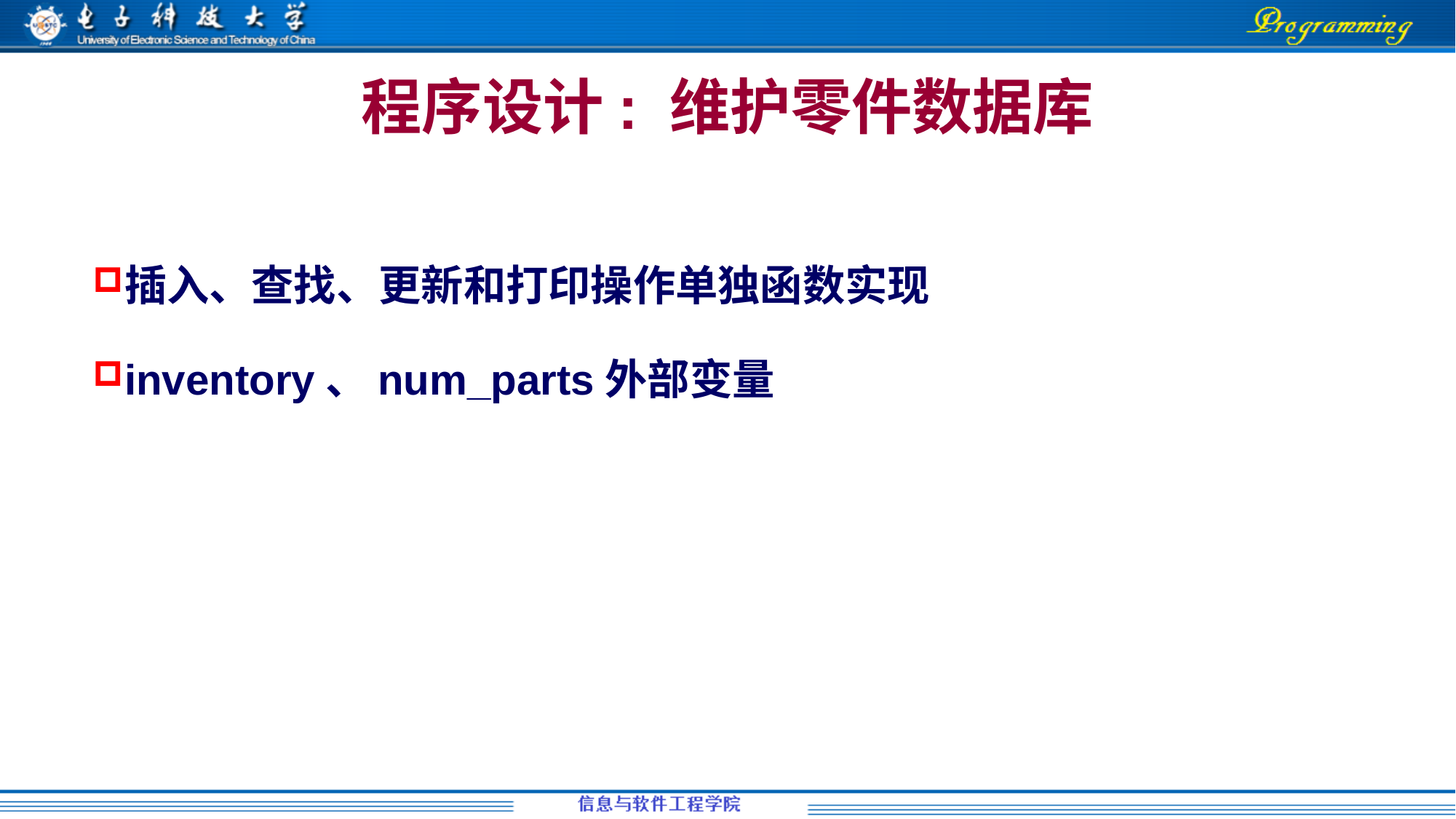

# 程序设计: 维护零件数据库
插入、查找、更新和打印操作单独函数实现
inventory、num_parts外部变量